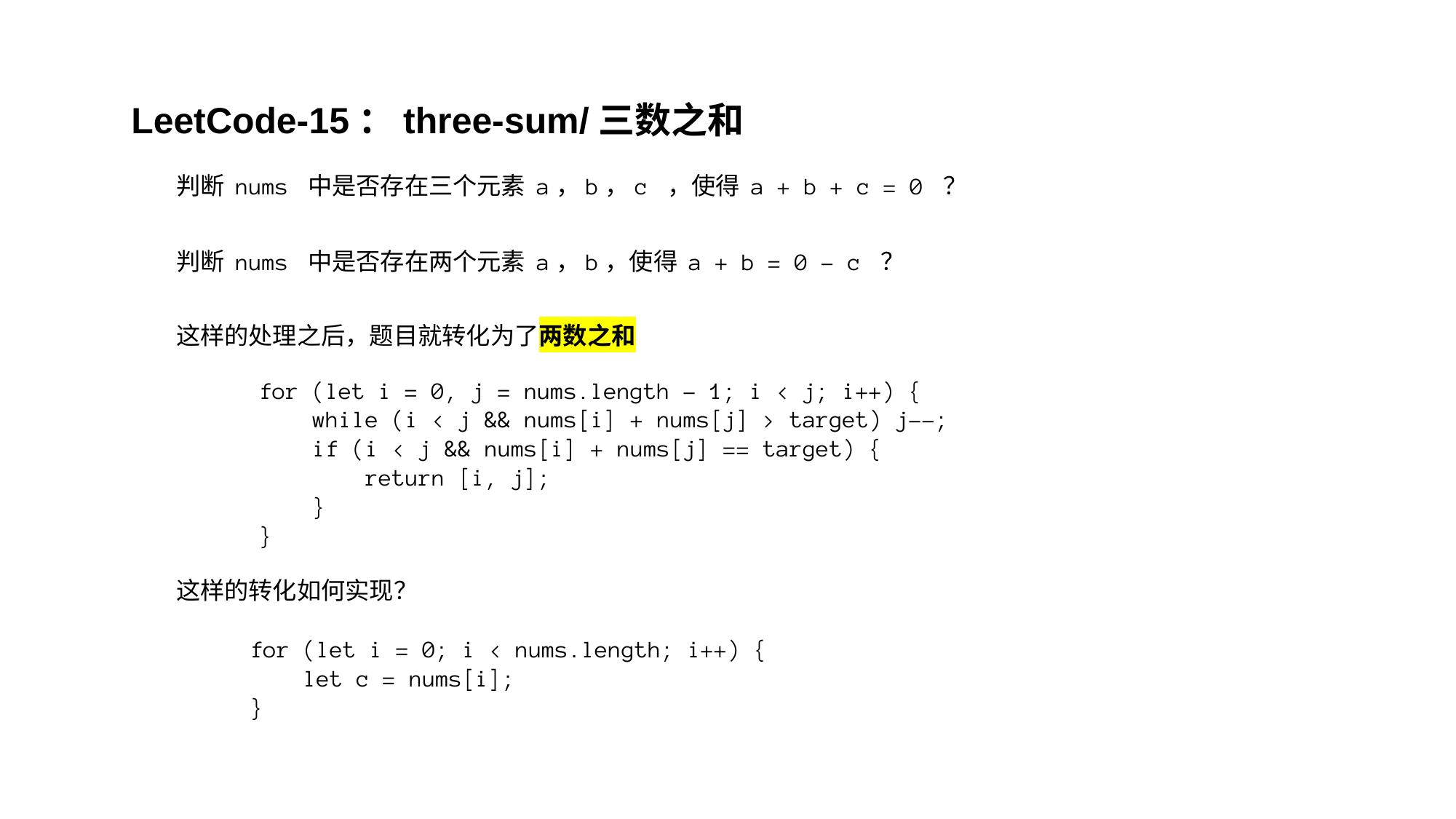

LeetCode-15：three-sum/三数之和
判断 nums 中是否存在三个元素 a，b，c ，使得 a + b + c = 0 ？
判断 nums 中是否存在两个元素 a，b，使得 a + b = 0 - c ？
这样的处理之后，题目就转化为了两数之和
for (let i = 0, j = nums.length - 1; i < j; i++) {
    while (i < j && nums[i] + nums[j] > target) j--;
    if (i < j && nums[i] + nums[j] == target) {
        return [i, j];
    }
}
这样的转化如何实现？
for (let i = 0; i < nums.length; i++) {
    let c = nums[i];
}